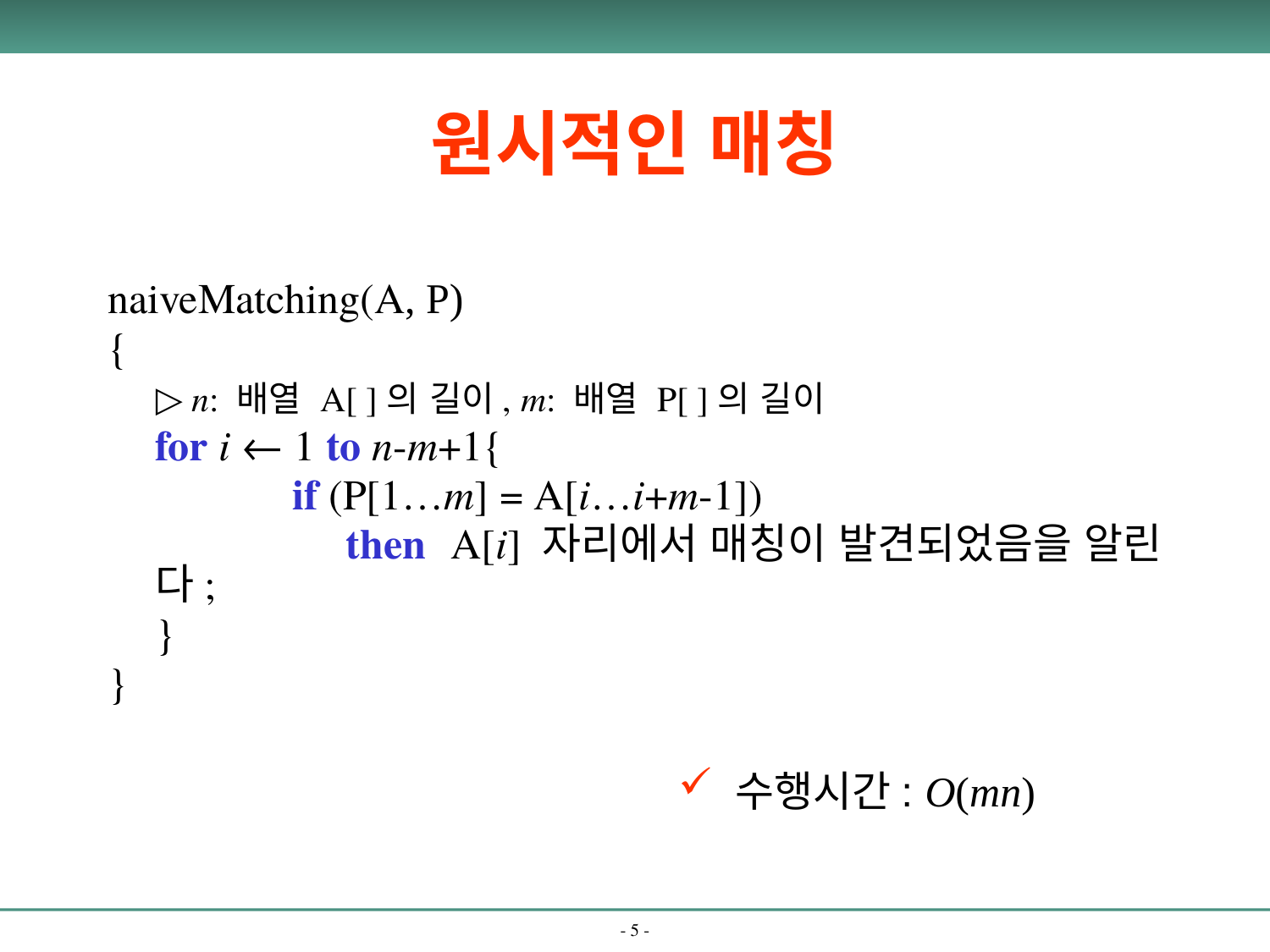

# 원시적인 매칭
naiveMatching(A, P)
{
	▷ n: 배열 A[ ]의 길이, m: 배열 P[ ]의 길이
	for i ← 1 to n-m+1{
             if (P[1…m] = A[i…i+m-1])
		      then  A[i] 자리에서 매칭이 발견되었음을 알린다;
	}
}
 수행시간: O(mn)